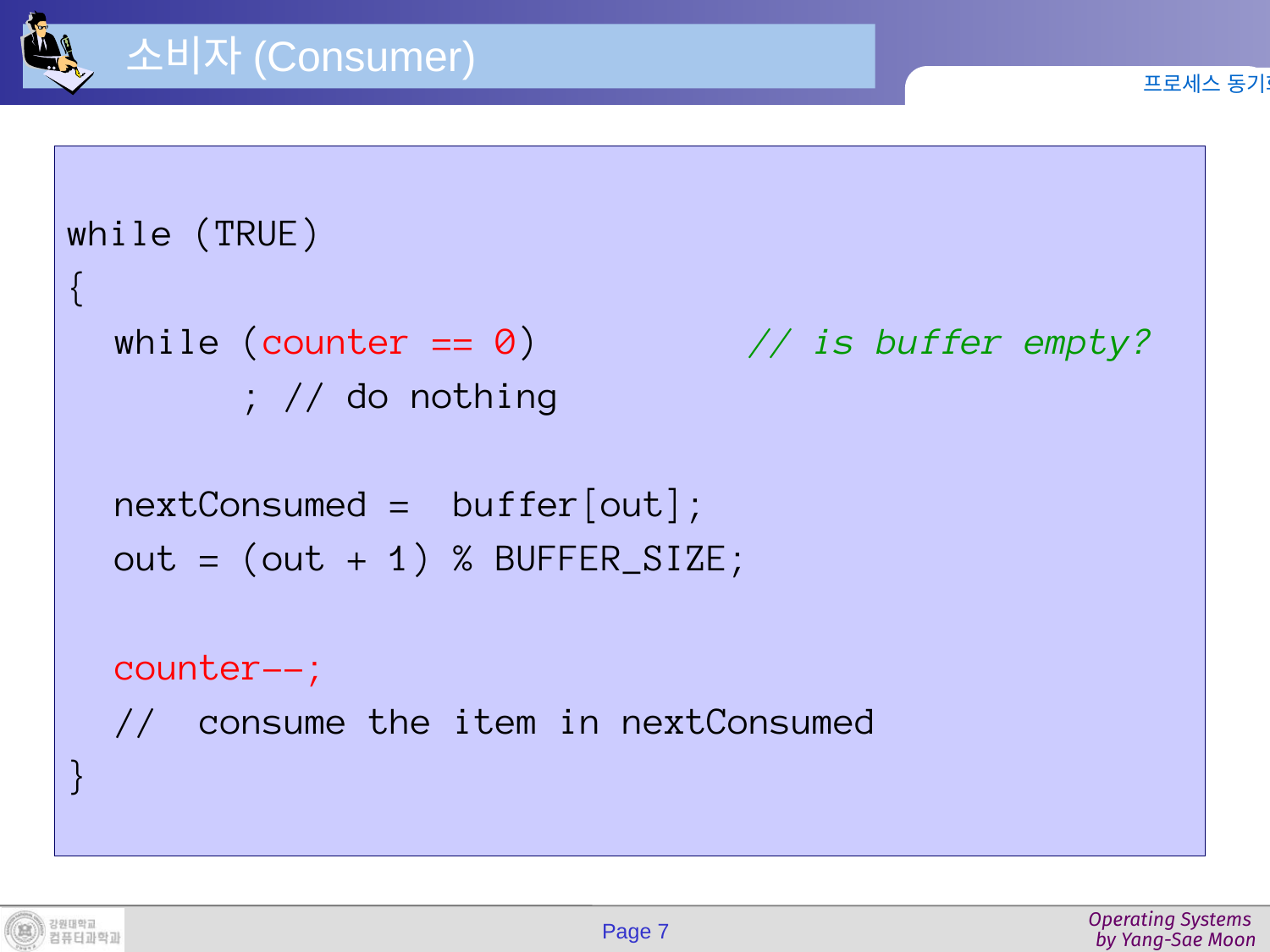

소비자(Consumer)
프로세스 동기화

while (TRUE)
{
	while (counter == 0)		// is buffer empty?
		; // do nothing

	nextConsumed =  buffer[out];
	out = (out + 1) % BUFFER_SIZE;

	counter--;
	//  consume the item in nextConsumed
}
Page 7